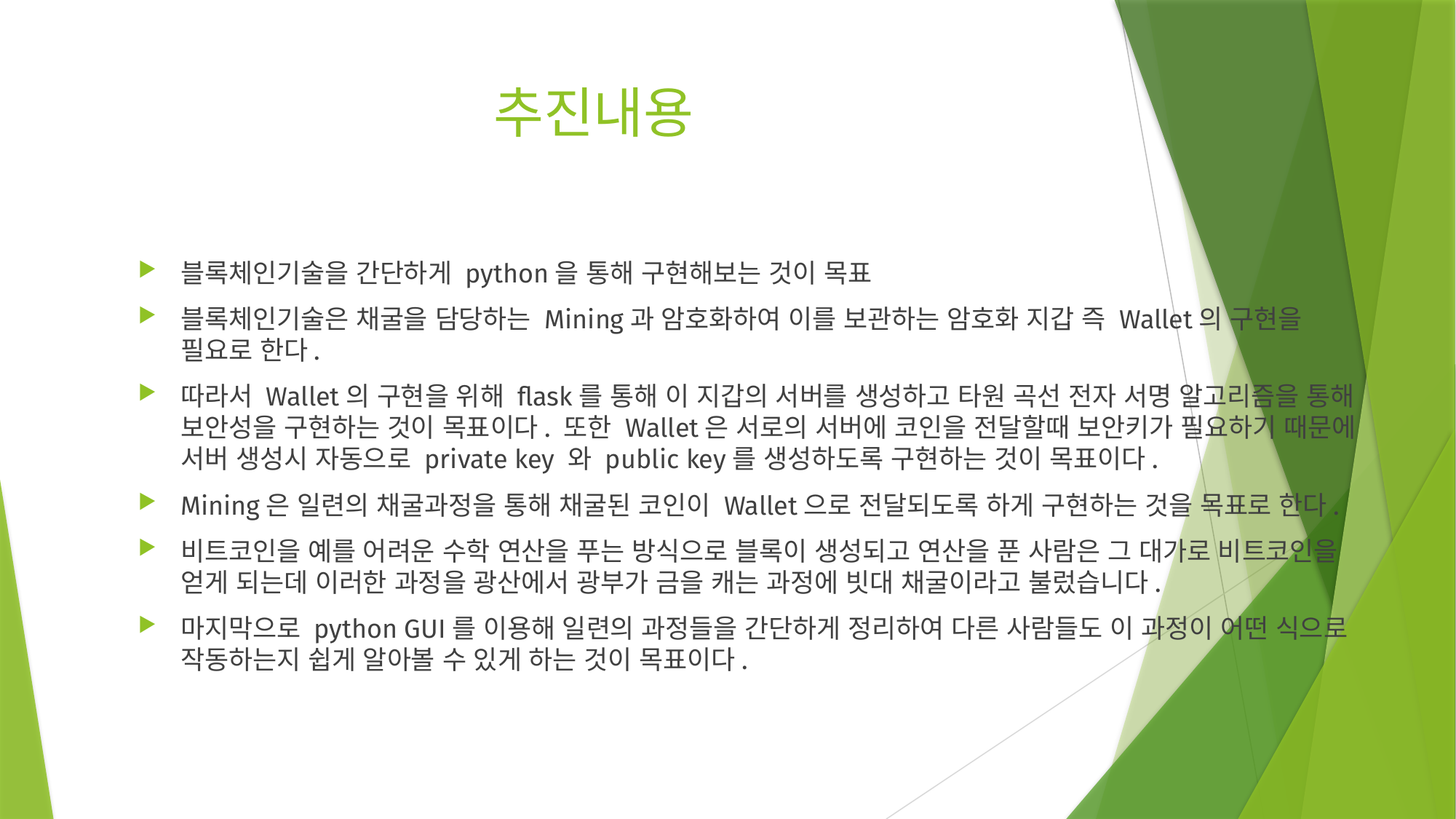

# 추진내용
블록체인기술을 간단하게 python을 통해 구현해보는 것이 목표
블록체인기술은 채굴을 담당하는 Mining과 암호화하여 이를 보관하는 암호화 지갑 즉 Wallet의 구현을 필요로 한다.
따라서 Wallet의 구현을 위해 flask를 통해 이 지갑의 서버를 생성하고 타원 곡선 전자 서명 알고리즘을 통해 보안성을 구현하는 것이 목표이다. 또한 Wallet은 서로의 서버에 코인을 전달할때 보안키가 필요하기 때문에 서버 생성시 자동으로 private key 와 public key를 생성하도록 구현하는 것이 목표이다.
Mining은 일련의 채굴과정을 통해 채굴된 코인이 Wallet으로 전달되도록 하게 구현하는 것을 목표로 한다.
비트코인을 예를 어려운 수학 연산을 푸는 방식으로 블록이 생성되고 연산을 푼 사람은 그 대가로 비트코인을 얻게 되는데 이러한 과정을 광산에서 광부가 금을 캐는 과정에 빗대 채굴이라고 불렀습니다.
마지막으로 python GUI를 이용해 일련의 과정들을 간단하게 정리하여 다른 사람들도 이 과정이 어떤 식으로 작동하는지 쉽게 알아볼 수 있게 하는 것이 목표이다.